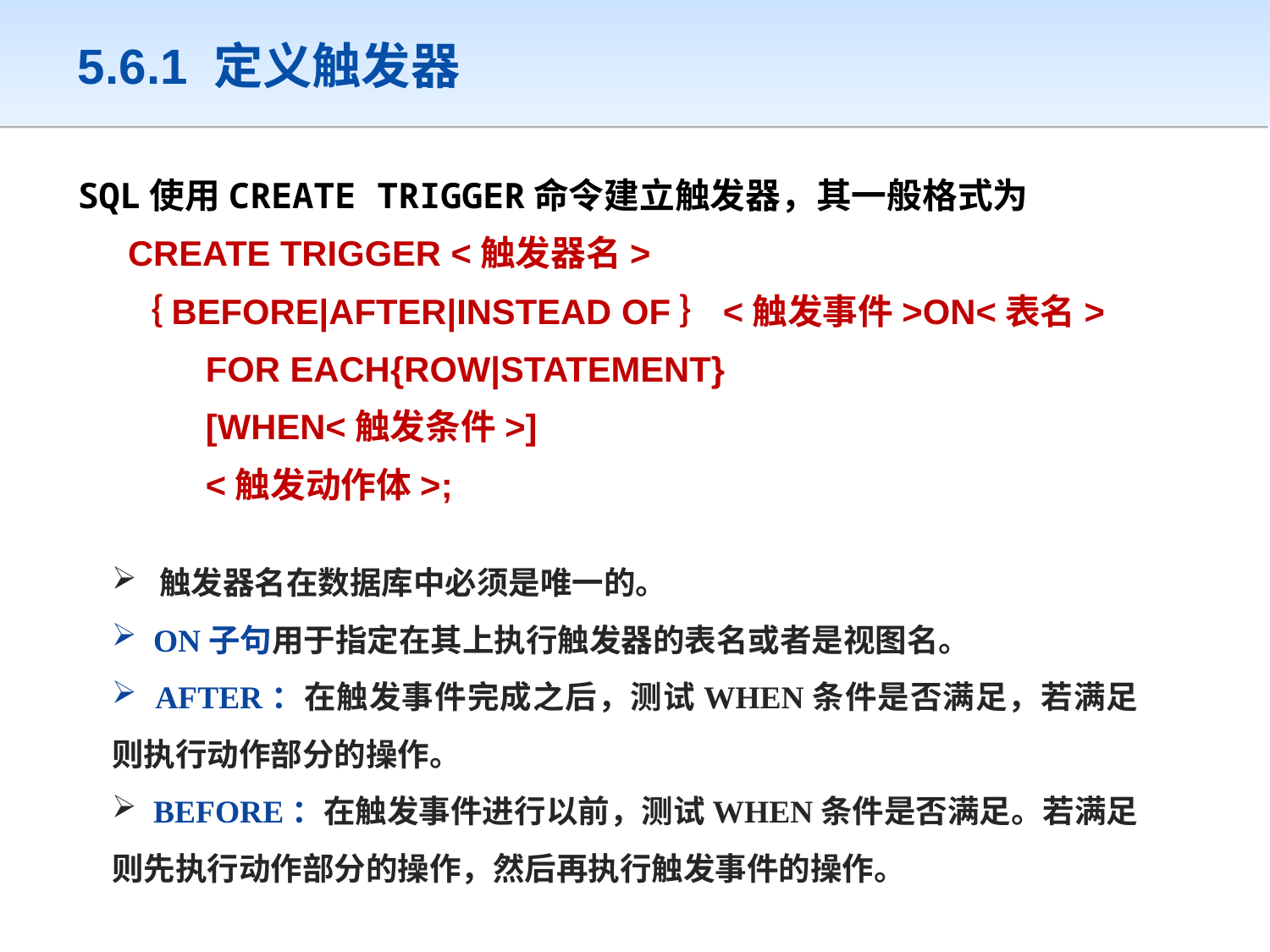

# 5.6.1 定义触发器
SQL使用CREATE TRIGGER命令建立触发器，其一般格式为
CREATE TRIGGER <触发器名>
｛BEFORE|AFTER|INSTEAD OF｝<触发事件>ON<表名>
        FOR EACH{ROW|STATEMENT}
        [WHEN<触发条件>]
        <触发动作体>;

  触发器名在数据库中必须是唯一的。
  ON子句用于指定在其上执行触发器的表名或者是视图名。
  AFTER：在触发事件完成之后，测试WHEN条件是否满足，若满足则执行动作部分的操作。
  BEFORE：在触发事件进行以前，测试WHEN条件是否满足。若满足则先执行动作部分的操作，然后再执行触发事件的操作。